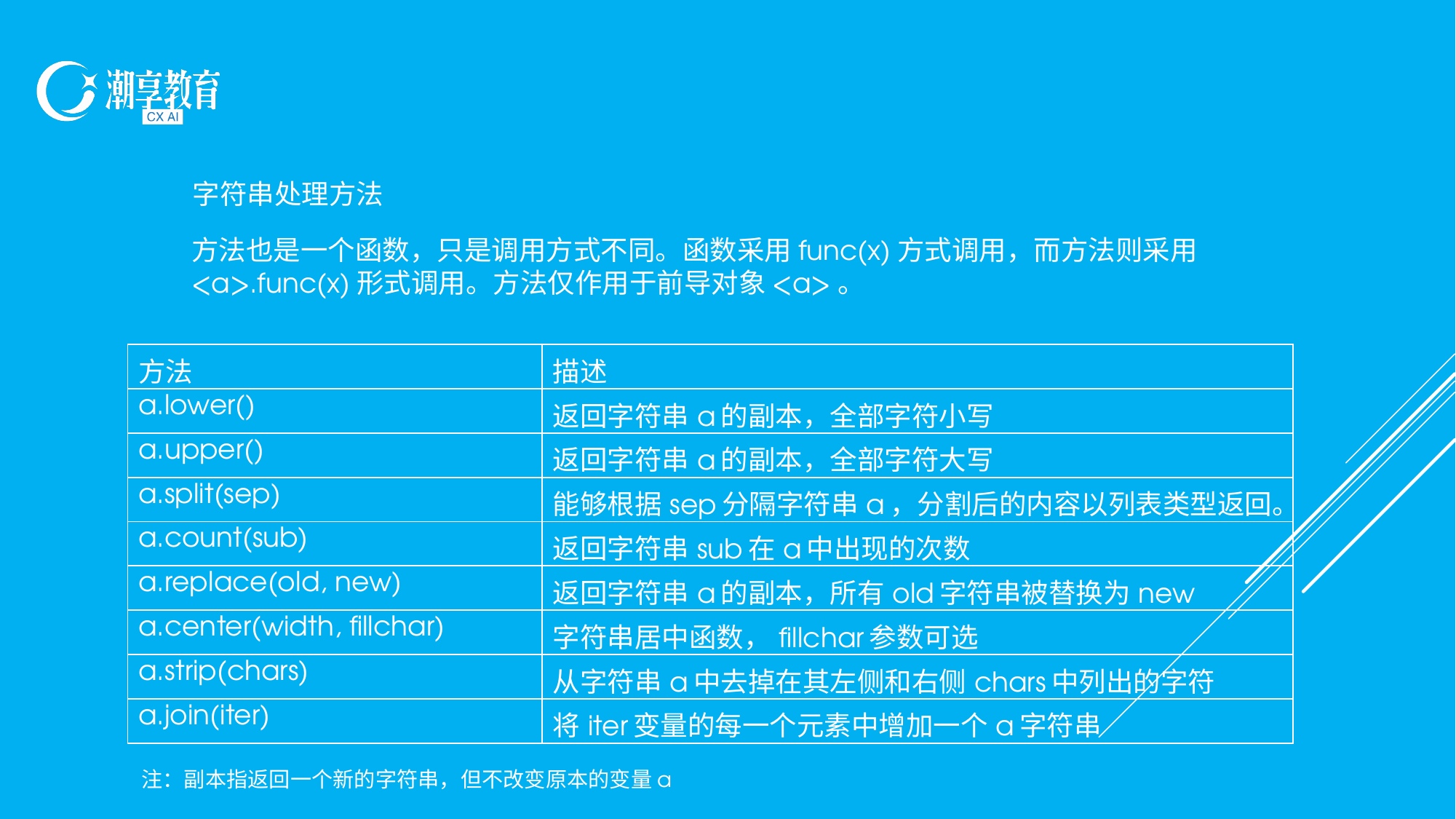

字符串处理方法
方法也是一个函数，只是调用方式不同。函数采用func(x)方式调用，而方法则采用<a>.func(x)形式调用。方法仅作用于前导对象<a>。
| 方法 | 描述 |
| --- | --- |
| a.lower() | 返回字符串a的副本，全部字符小写 |
| a.upper() | 返回字符串a的副本，全部字符大写 |
| a.split(sep) | 能够根据sep分隔字符串a，分割后的内容以列表类型返回。 |
| a.count(sub) | 返回字符串sub在a中出现的次数 |
| a.replace(old, new) | 返回字符串a的副本，所有old字符串被替换为new |
| a.center(width, fillchar) | 字符串居中函数，fillchar参数可选 |
| a.strip(chars) | 从字符串a中去掉在其左侧和右侧chars中列出的字符 |
| a.join(iter) | 将iter变量的每一个元素中增加一个a字符串 |
注：副本指返回一个新的字符串，但不改变原本的变量a